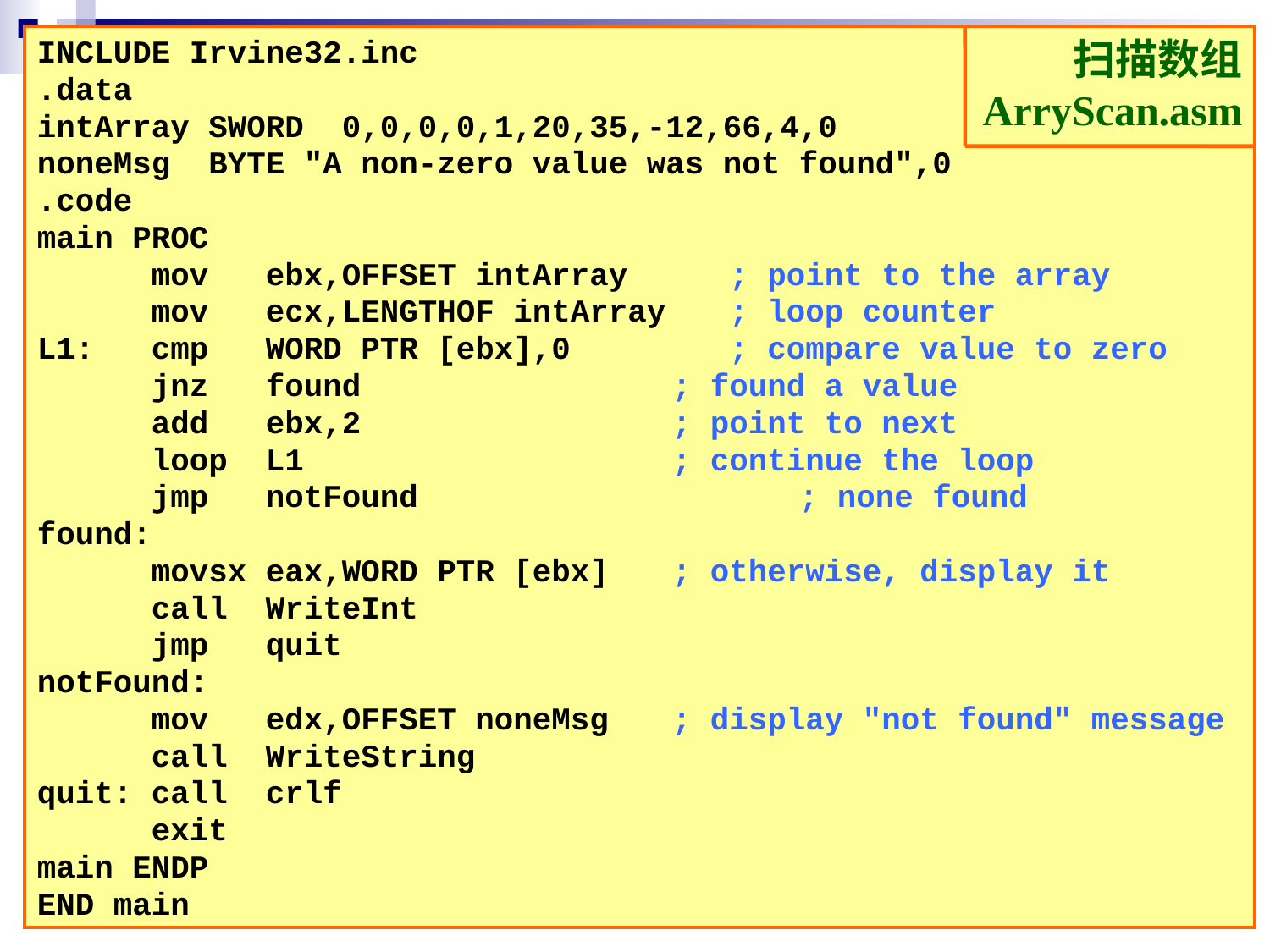

INCLUDE Irvine32.inc
.data
intArray SWORD  0,0,0,0,1,20,35,-12,66,4,0
noneMsg  BYTE "A non-zero value was not found",0
.code
main PROC
      mov   ebx,OFFSET intArray	   ; point to the array
      mov   ecx,LENGTHOF intArray	   ; loop counter
L1:   cmp   WORD PTR [ebx],0	   ; compare value to zero
      jnz   found			; found a value
      add   ebx,2			; point to next
      loop  L1			; continue the loop
      jmp   notFound			; none found
found:
      movsx eax,WORD PTR [ebx]	; otherwise, display it
      call  WriteInt
      jmp   quit
notFound:
      mov   edx,OFFSET noneMsg	; display "not found" message
      call  WriteString
quit: call  crlf
      exit
main ENDP
END main
扫描数组
ArryScan.asm